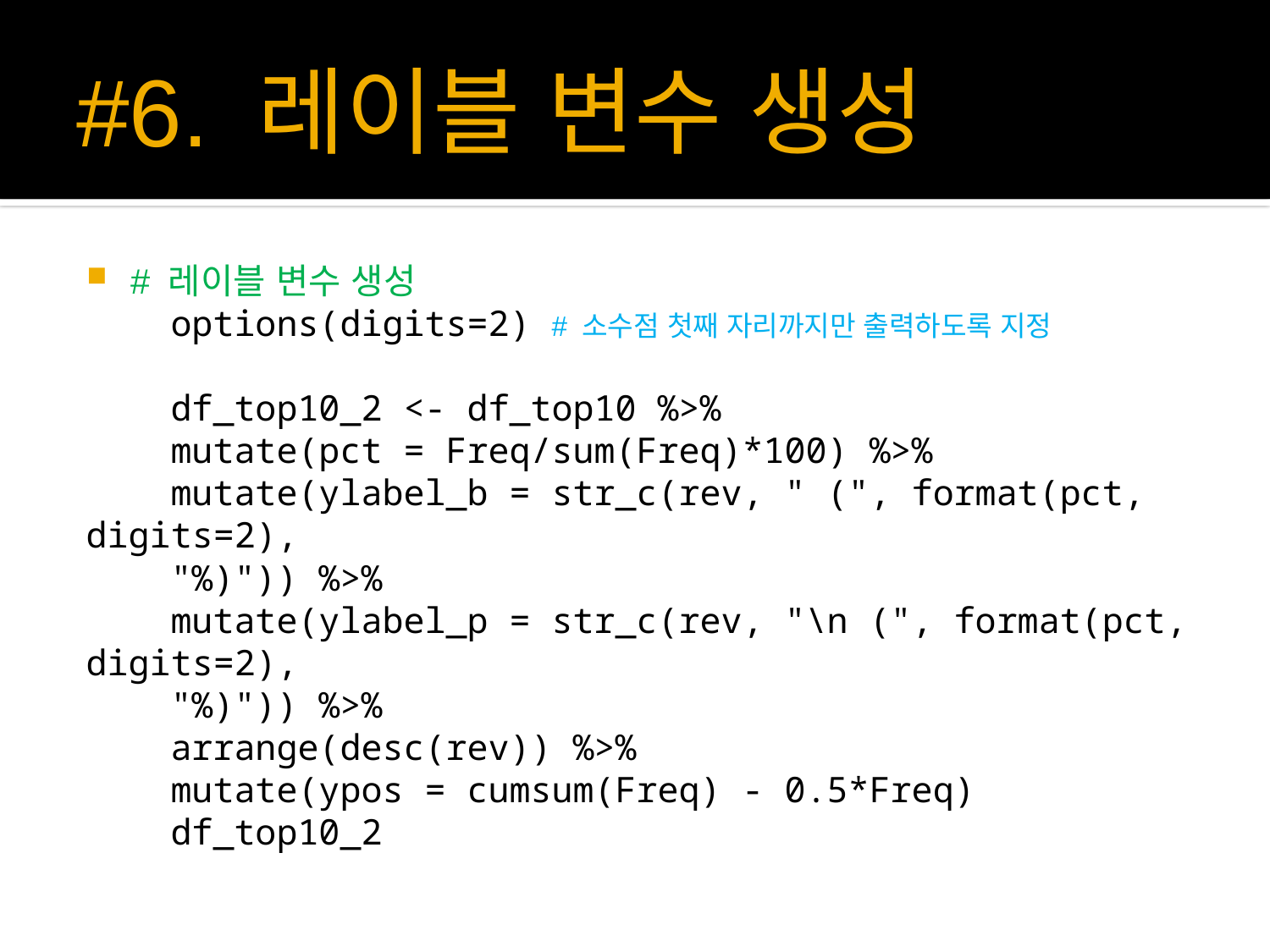

# #6. 레이블 변수 생성
# 레이블 변수 생성
    options(digits=2) # 소수점 첫째 자리까지만 출력하도록 지정

    df_top10_2 <- df_top10 %>%
    mutate(pct = Freq/sum(Freq)*100) %>%
    mutate(ylabel_b = str_c(rev, " (", format(pct, digits=2),
    "%)")) %>%
    mutate(ylabel_p = str_c(rev, "\n (", format(pct, digits=2),
    "%)")) %>%
    arrange(desc(rev)) %>%
    mutate(ypos = cumsum(Freq) - 0.5*Freq)
    df_top10_2